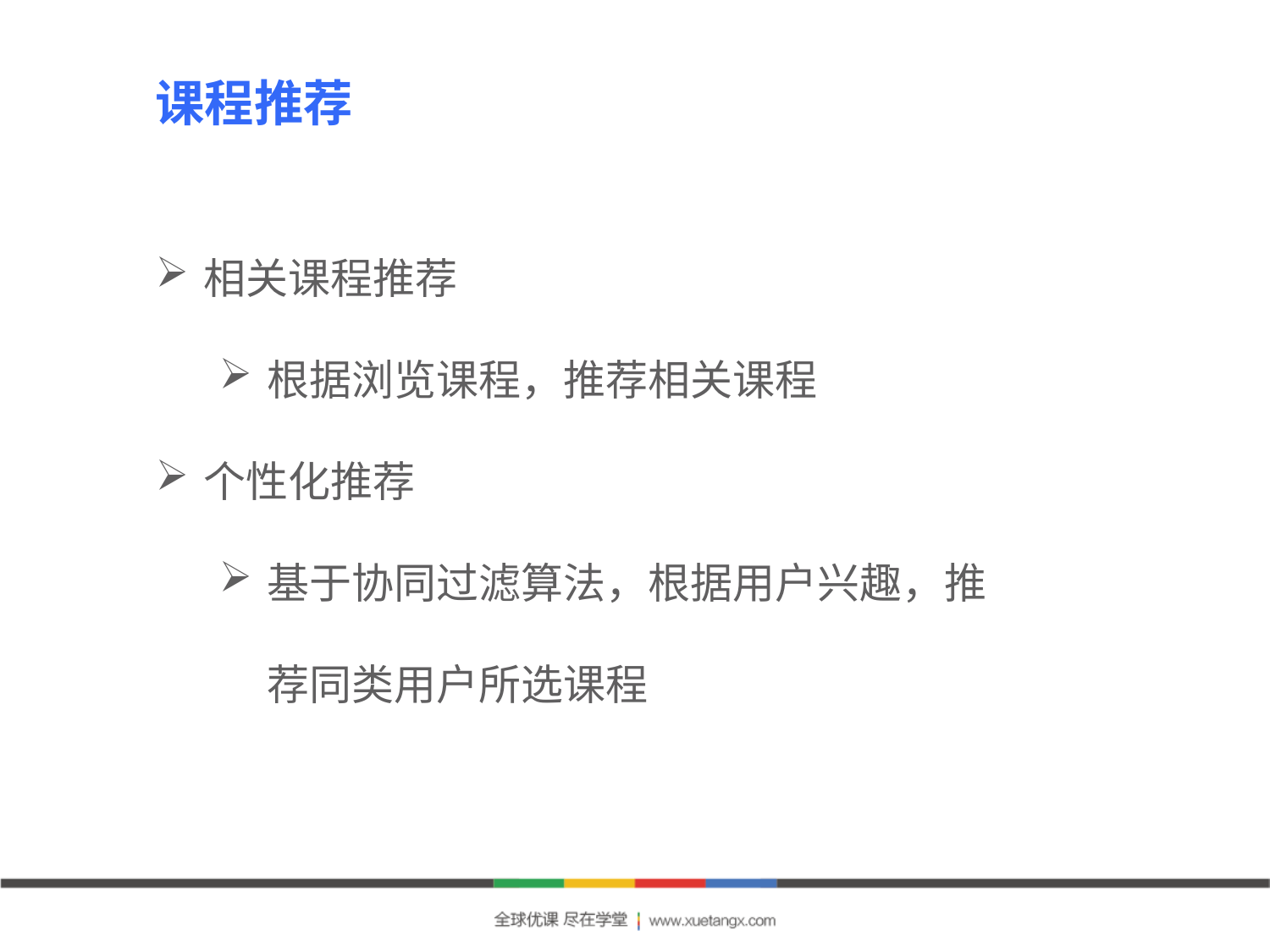

课程推荐
相关课程推荐
根据浏览课程，推荐相关课程
个性化推荐
基于协同过滤算法，根据用户兴趣，推荐同类用户所选课程